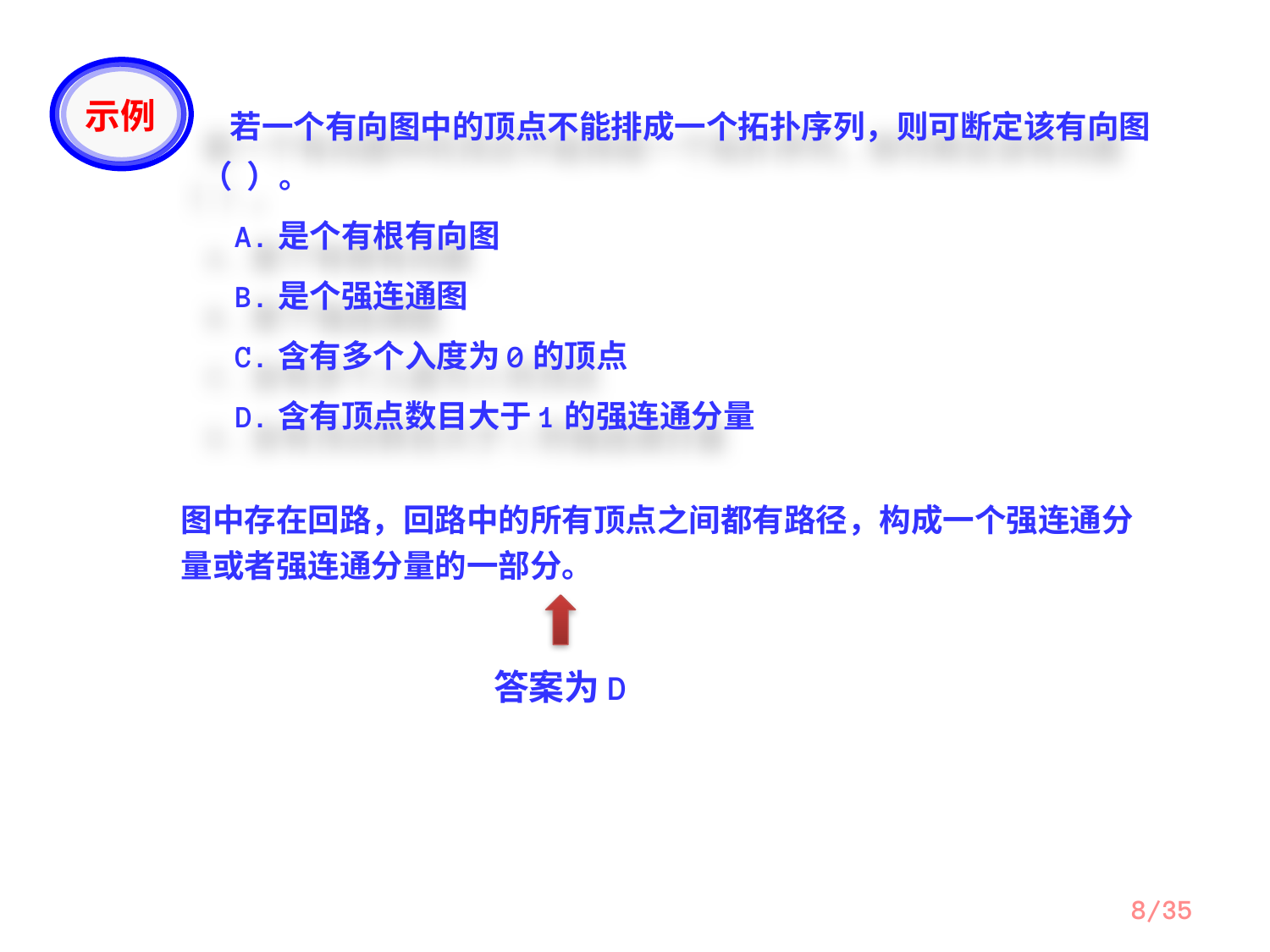

示例
   若一个有向图中的顶点不能排成一个拓扑序列，则可断定该有向图 （  ）。
  A.是个有根有向图
  B.是个强连通图
  C.含有多个入度为0的顶点
  D.含有顶点数目大于1的强连通分量
图中存在回路，回路中的所有顶点之间都有路径，构成一个强连通分量或者强连通分量的一部分。

答案为D
8/35